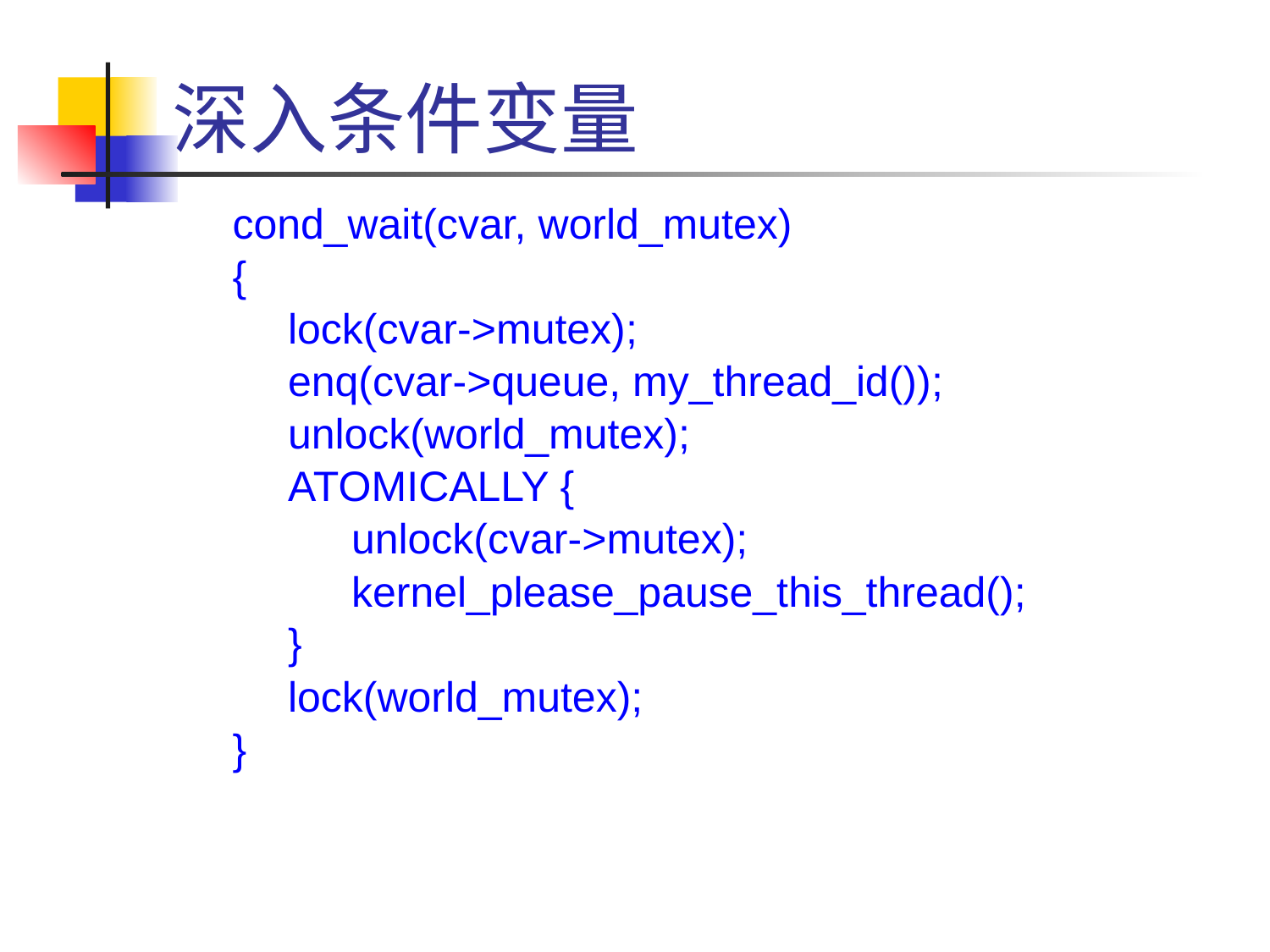

# 深入条件变量
cond_wait(cvar, world_mutex)
{
lock(cvar->mutex);
enq(cvar->queue, my_thread_id());
unlock(world_mutex);
ATOMICALLY {
unlock(cvar->mutex);
kernel_please_pause_this_thread();
}
lock(world_mutex);
}